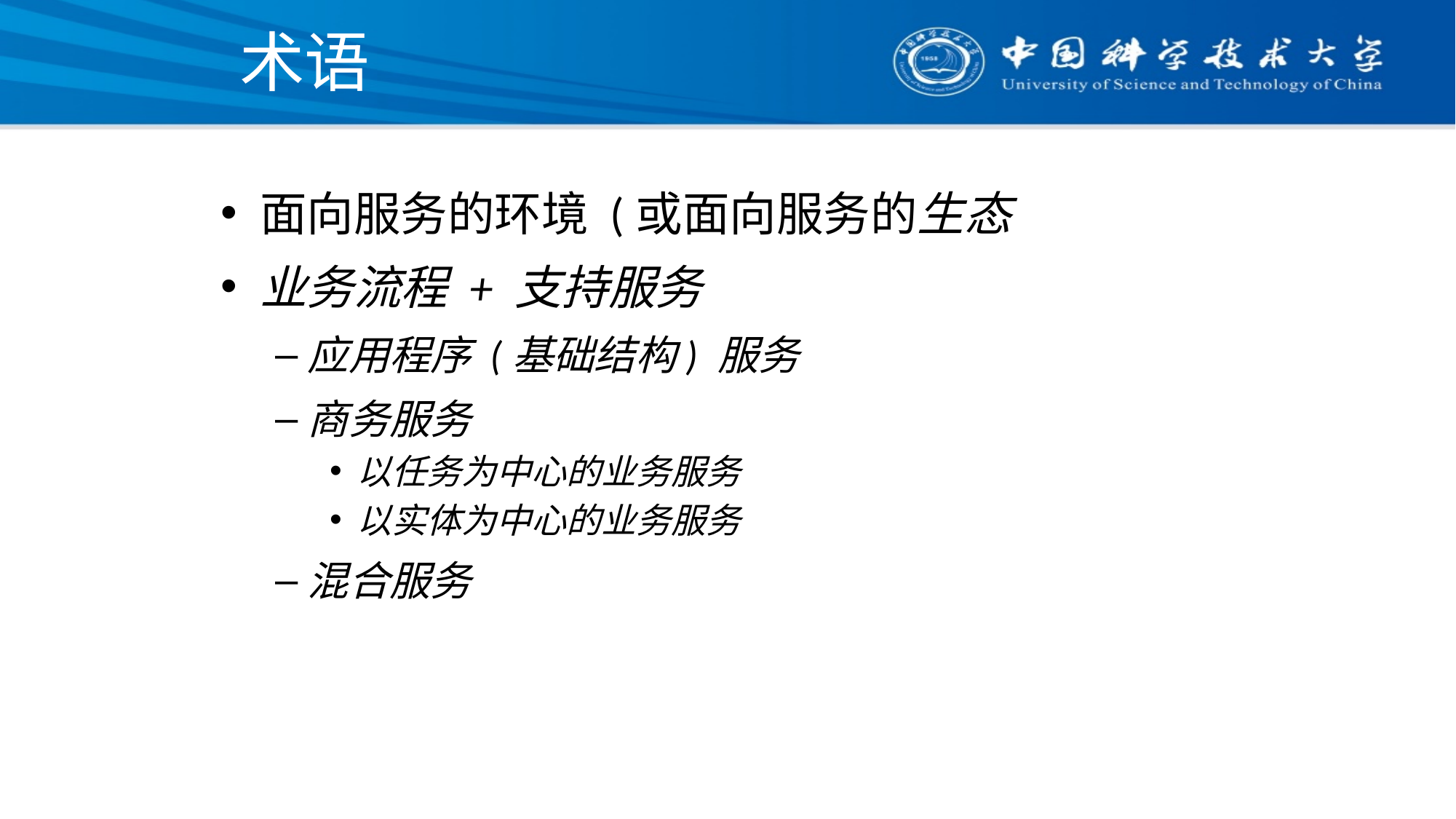

# 术语
面向服务的环境 (或面向服务的生态
业务流程 + 支持服务
应用程序 (基础结构) 服务
商务服务
以任务为中心的业务服务
以实体为中心的业务服务
混合服务